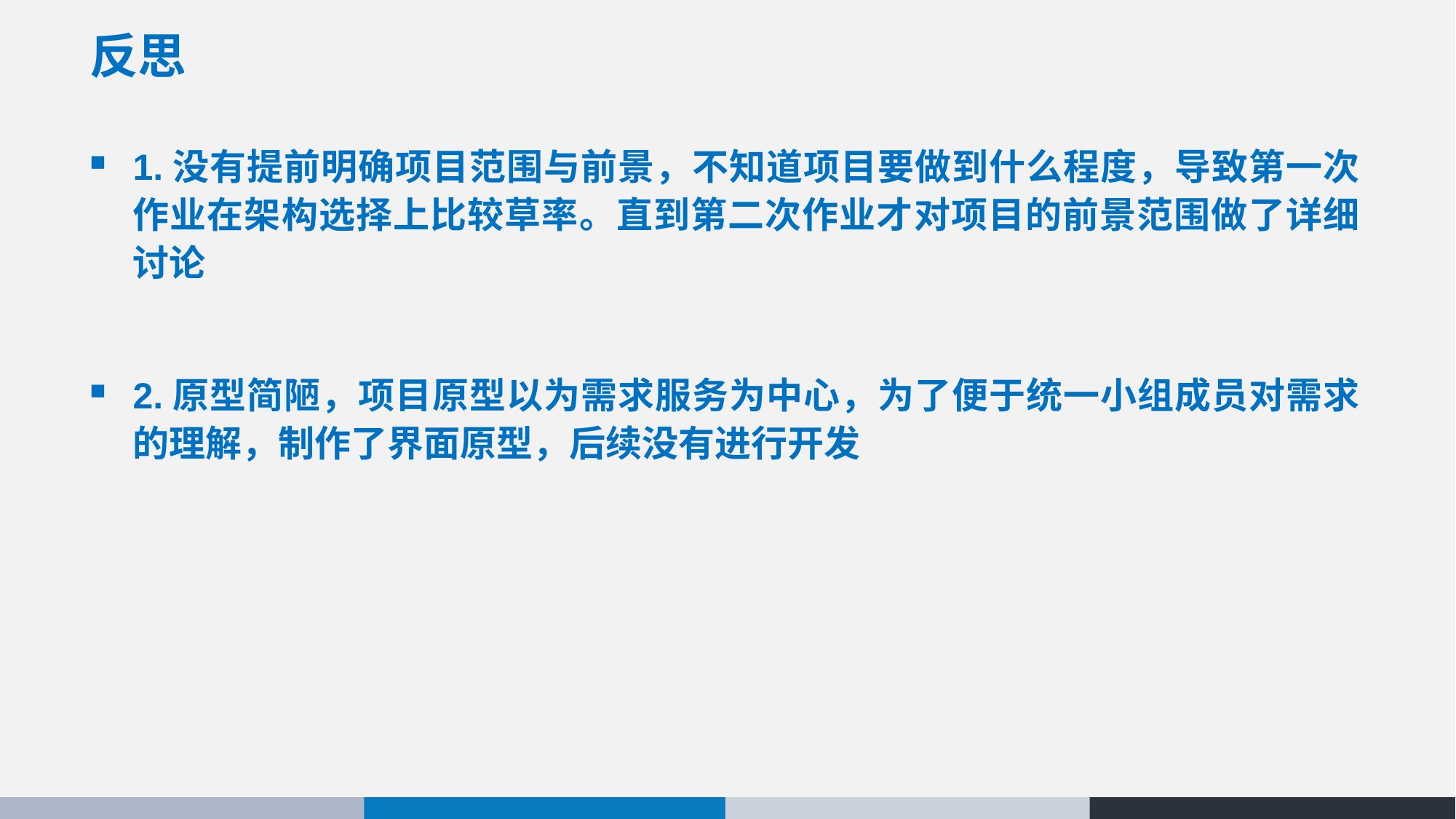

# 反思
1.没有提前明确项目范围与前景，不知道项目要做到什么程度，导致第一次作业在架构选择上比较草率。直到第二次作业才对项目的前景范围做了详细讨论

2.原型简陋，项目原型以为需求服务为中心，为了便于统一小组成员对需求的理解，制作了界面原型，后续没有进行开发